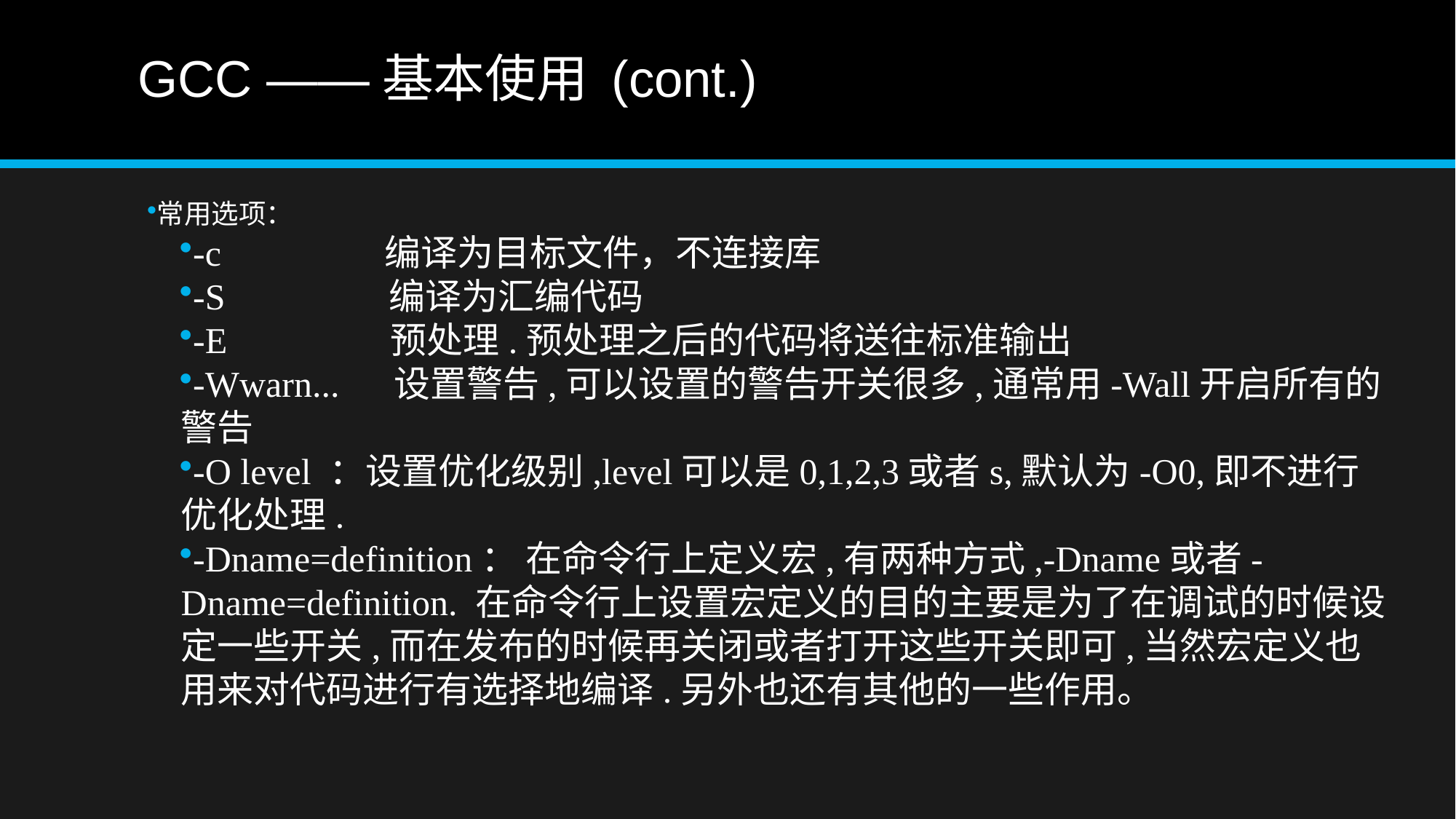

# GCC ——基本使用 (cont.)
常用选项：
-c                 编译为目标文件，不连接库
-S                 编译为汇编代码
-E                 预处理.预处理之后的代码将送往标准输出
-Wwarn...     设置警告,可以设置的警告开关很多,通常用-Wall开启所有的警告
-O level ：设置优化级别,level可以是0,1,2,3或者s,默认为-O0,即不进行优化处理.
-Dname=definition： 在命令行上定义宏,有两种方式,-Dname或者-Dname=definition. 在命令行上设置宏定义的目的主要是为了在调试的时候设定一些开关,而在发布的时候再关闭或者打开这些开关即可,当然宏定义也用来对代码进行有选择地编译.另外也还有其他的一些作用。